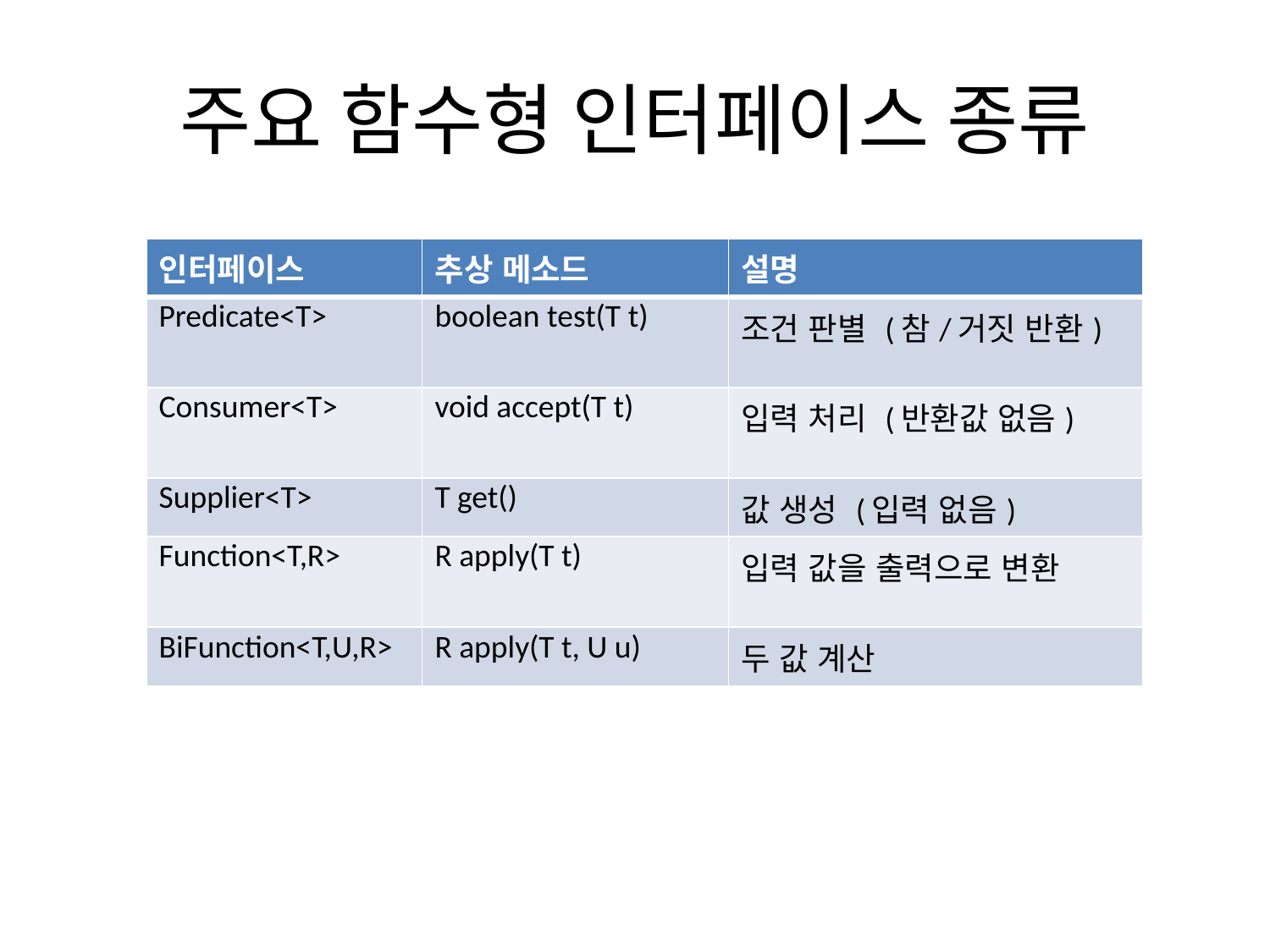

# 주요 함수형 인터페이스 종류
| 인터페이스 | 추상 메소드 | 설명 |
| --- | --- | --- |
| Predicate<T> | boolean test(T t) | 조건 판별 (참/거짓 반환) |
| Consumer<T> | void accept(T t) | 입력 처리 (반환값 없음) |
| Supplier<T> | T get() | 값 생성 (입력 없음) |
| Function<T,R> | R apply(T t) | 입력 값을 출력으로 변환 |
| BiFunction<T,U,R> | R apply(T t, U u) | 두 값 계산 |